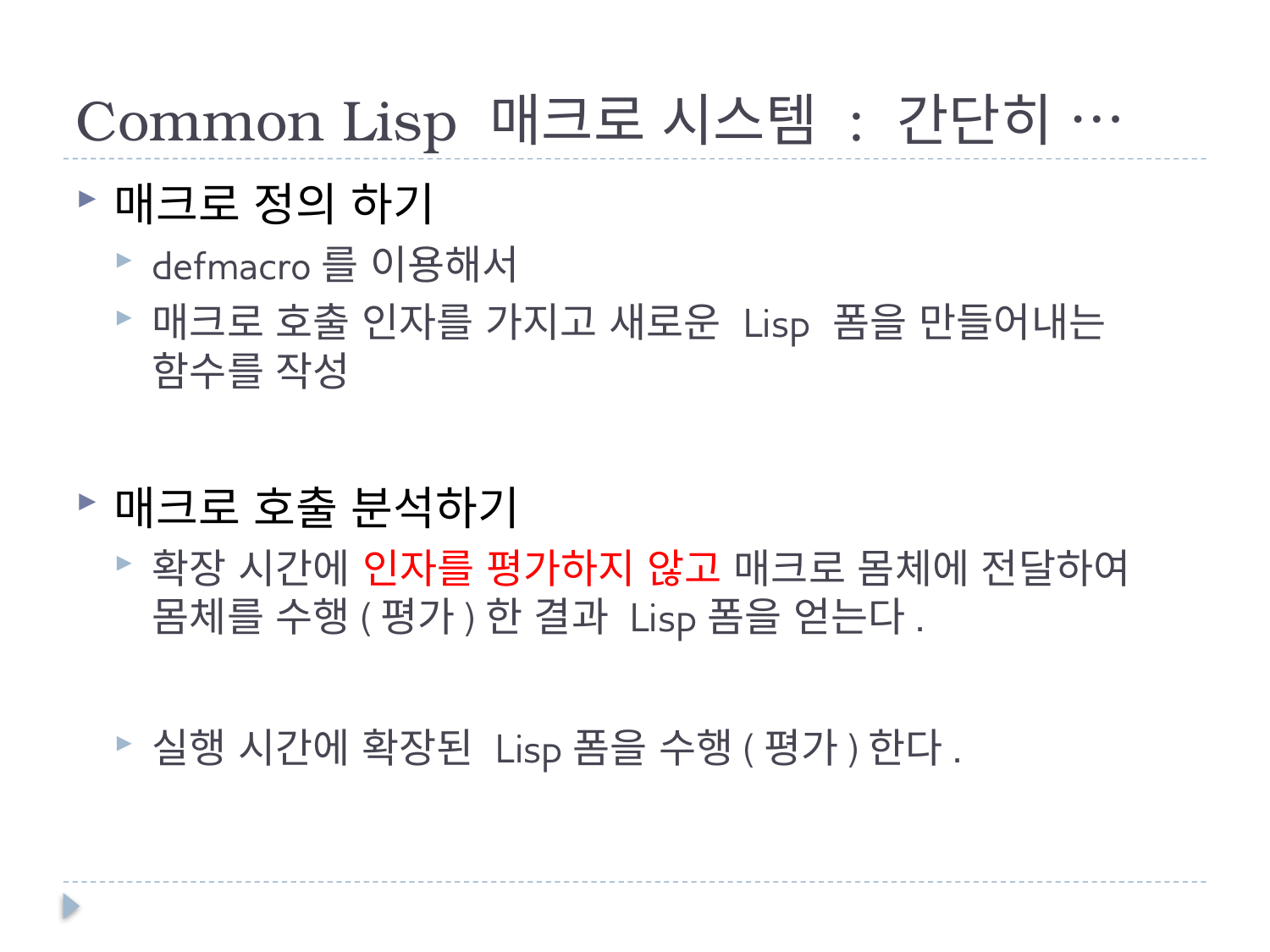

# Common Lisp 매크로 시스템 : 간단히 …
매크로 정의 하기
defmacro를 이용해서
매크로 호출 인자를 가지고 새로운 Lisp 폼을 만들어내는 함수를 작성

매크로 호출 분석하기
확장 시간에 인자를 평가하지 않고 매크로 몸체에 전달하여 몸체를 수행(평가)한 결과 Lisp폼을 얻는다.

실행 시간에 확장된 Lisp폼을 수행(평가)한다.